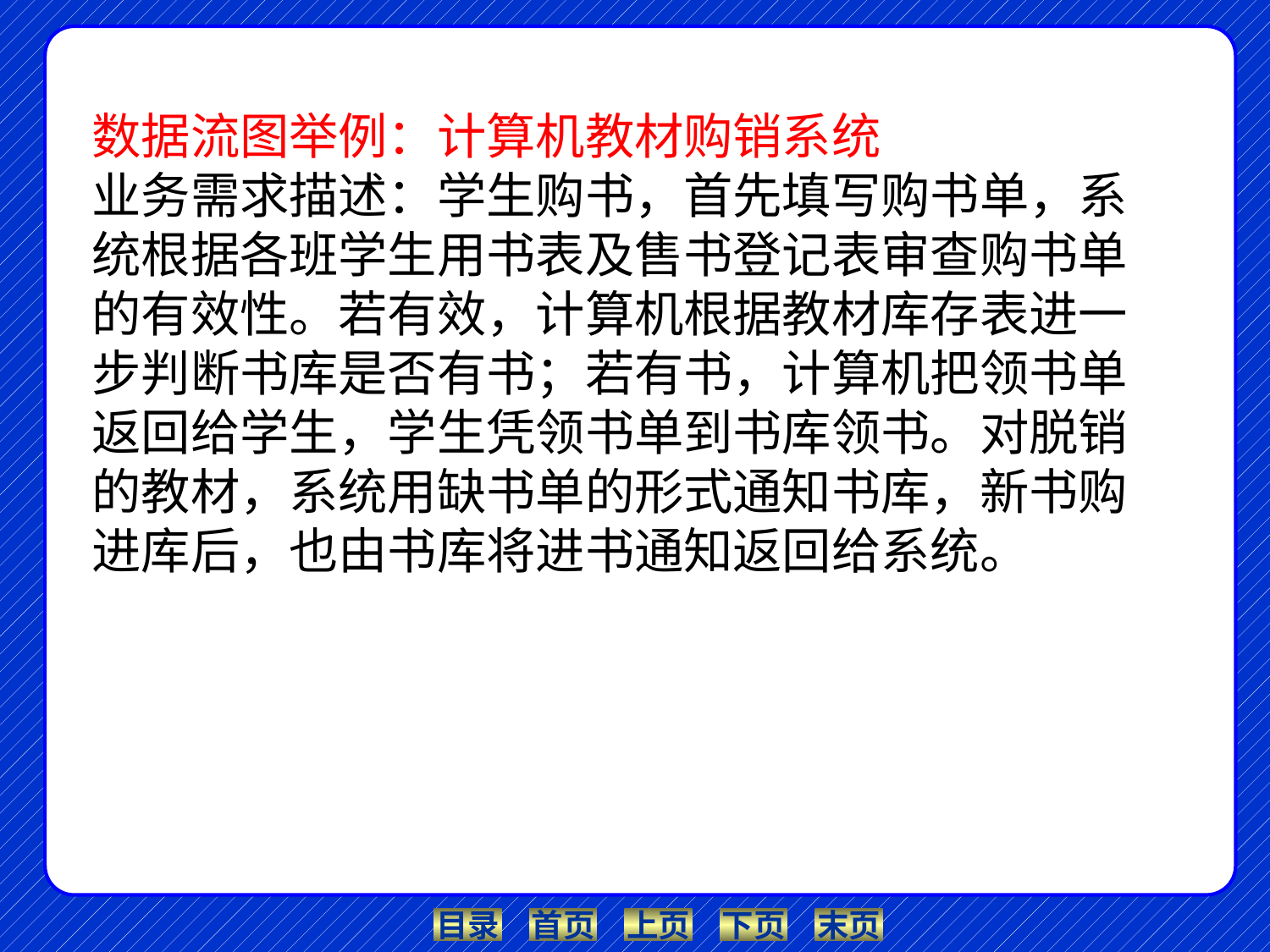

数据流图举例：计算机教材购销系统
业务需求描述：学生购书，首先填写购书单，系统根据各班学生用书表及售书登记表审查购书单的有效性。若有效，计算机根据教材库存表进一步判断书库是否有书；若有书，计算机把领书单返回给学生，学生凭领书单到书库领书。对脱销的教材，系统用缺书单的形式通知书库，新书购进库后，也由书库将进书通知返回给系统。